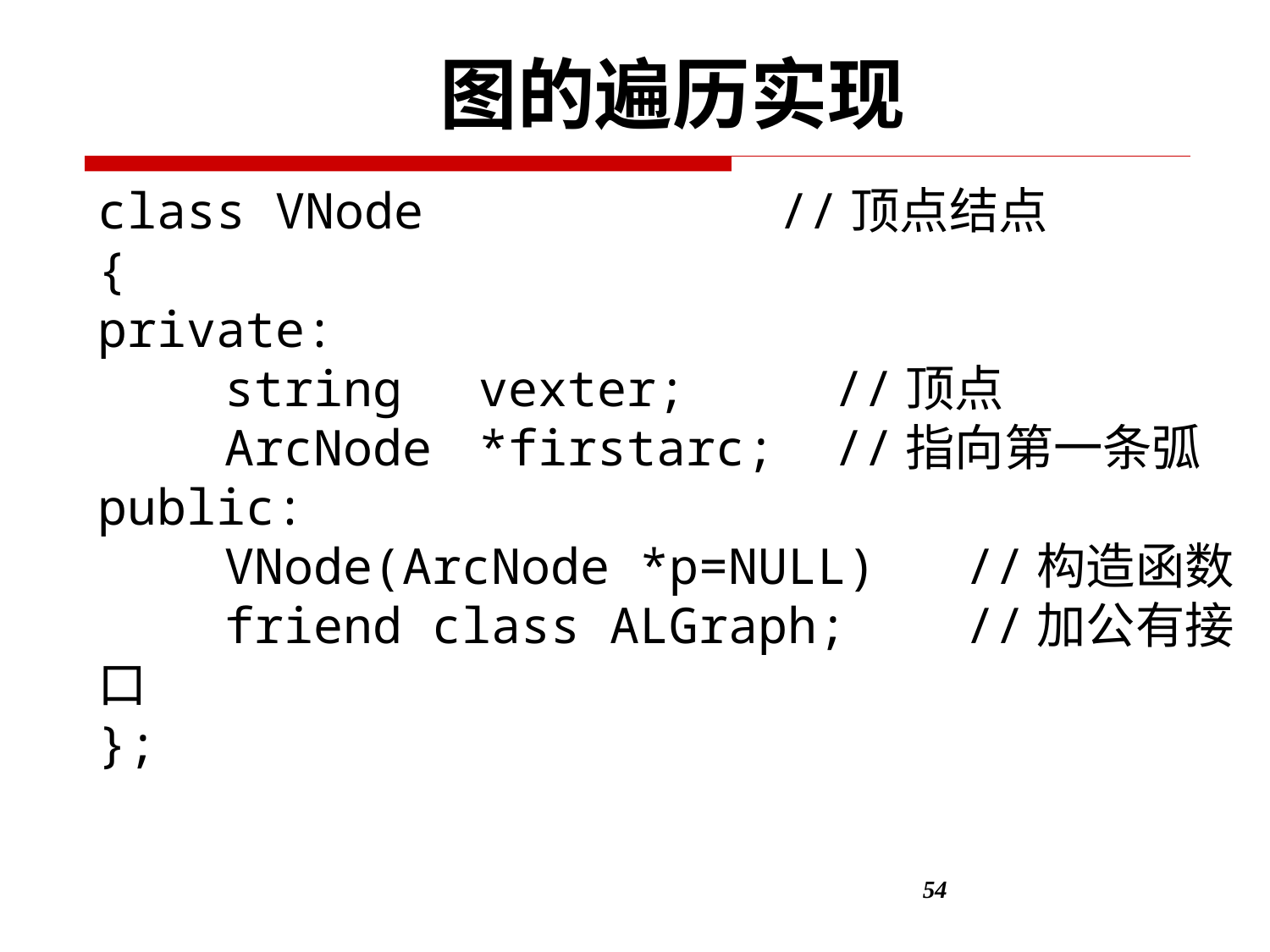

图的遍历实现
class VNode            //顶点结点
{
private:
	string 	vexter;     //顶点
	ArcNode	*firstarc;  //指向第一条弧
public:
	VNode(ArcNode *p=NULL)   //构造函数
	friend class ALGraph;    //加公有接口
};
54